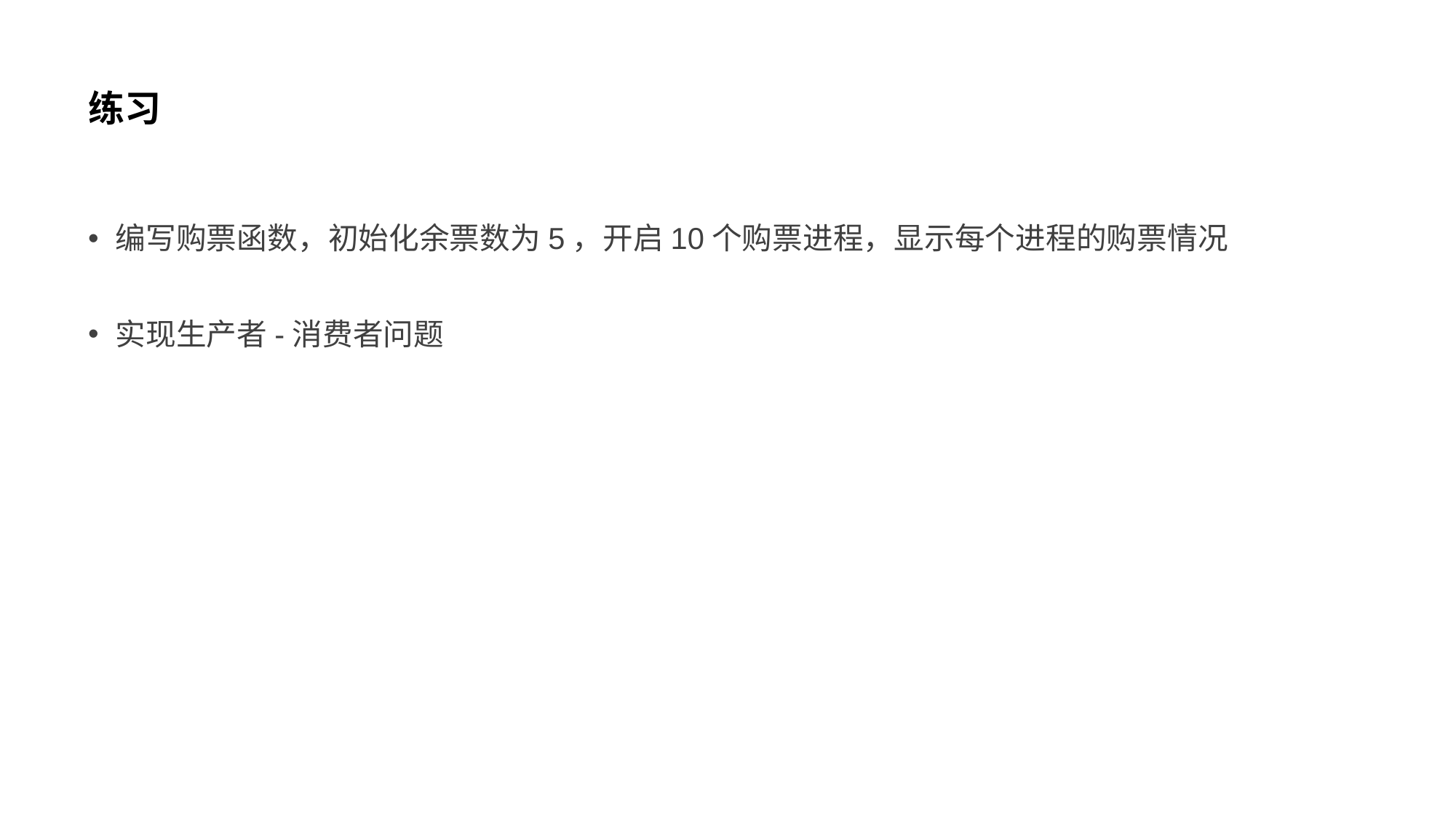

# 练习
编写购票函数，初始化余票数为5，开启10个购票进程，显示每个进程的购票情况

实现生产者-消费者问题